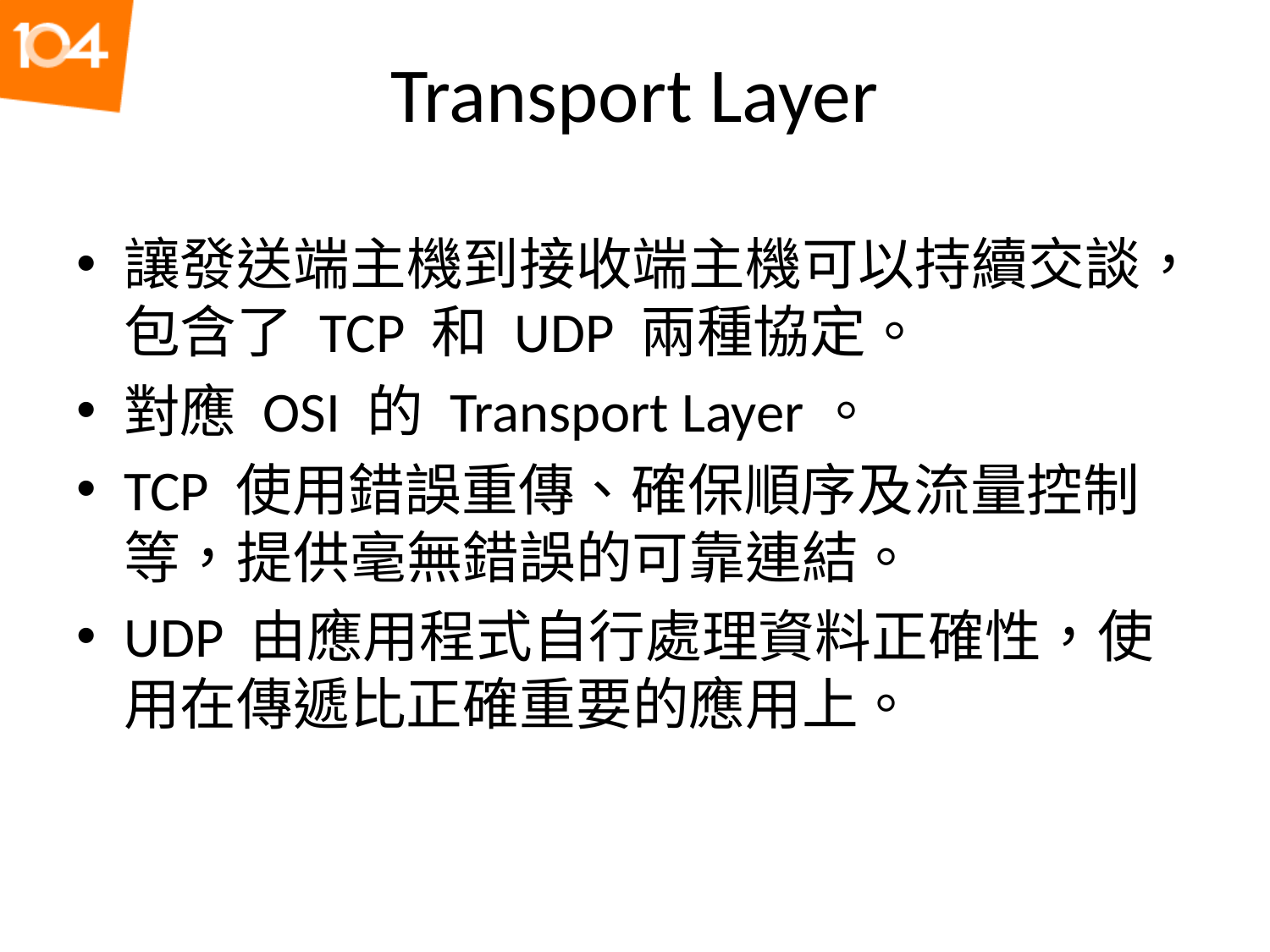

# Transport Layer
讓發送端主機到接收端主機可以持續交談，包含了 TCP 和 UDP 兩種協定。
對應 OSI 的 Transport Layer。
TCP 使用錯誤重傳、確保順序及流量控制等，提供毫無錯誤的可靠連結。
UDP 由應用程式自行處理資料正確性，使用在傳遞比正確重要的應用上。